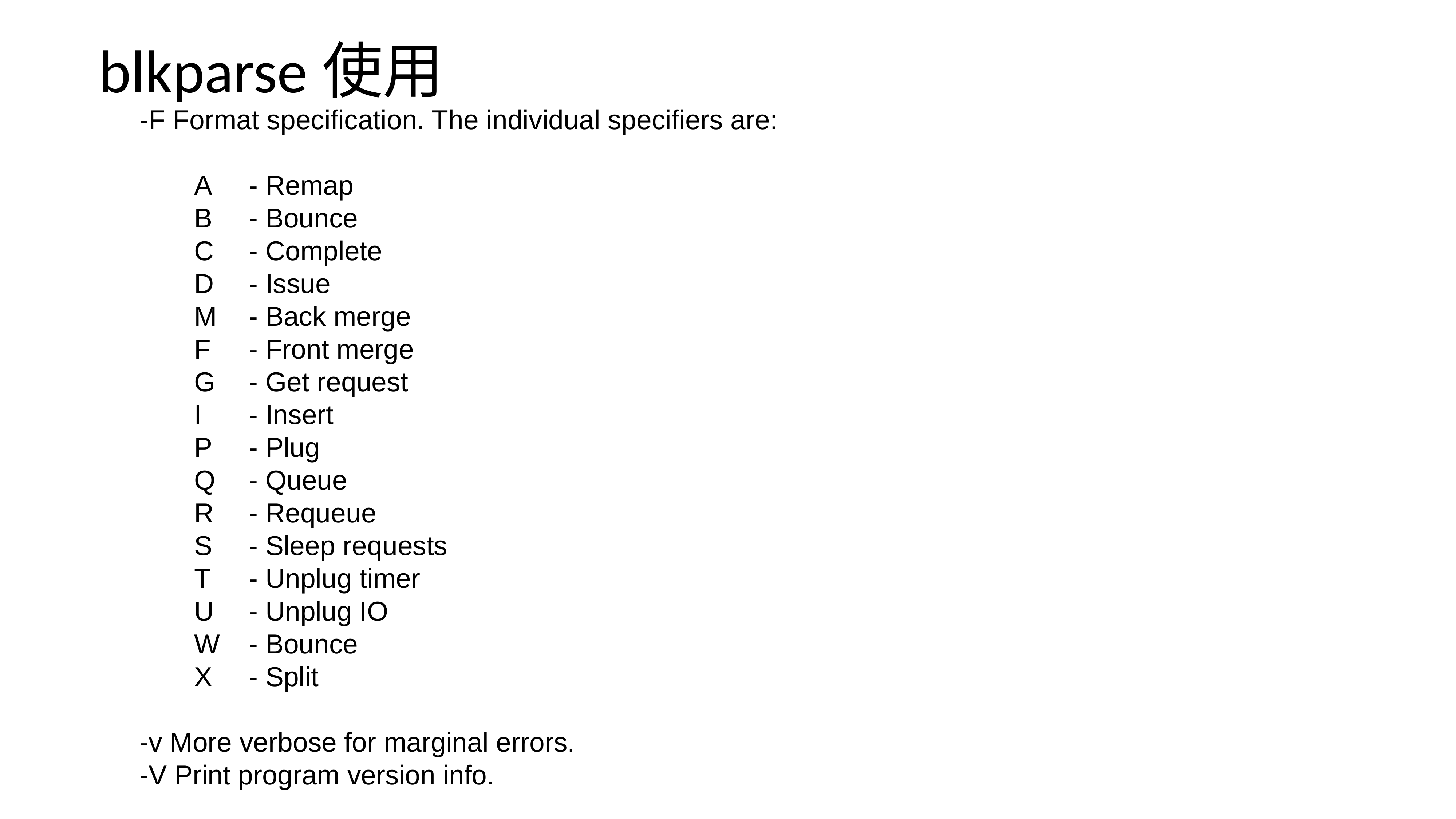

blkparse使用
	-F Format specification. The individual specifiers are:

		A	- Remap
		B	- Bounce
		C	- Complete
		D	- Issue
		M	- Back merge
		F	- Front merge
		G	- Get request
		I	- Insert
		P	- Plug
		Q	- Queue
		R	- Requeue
		S	- Sleep requests
		T	- Unplug timer
		U	- Unplug IO
		W	- Bounce
		X	- Split

	-v More verbose for marginal errors.
	-V Print program version info.